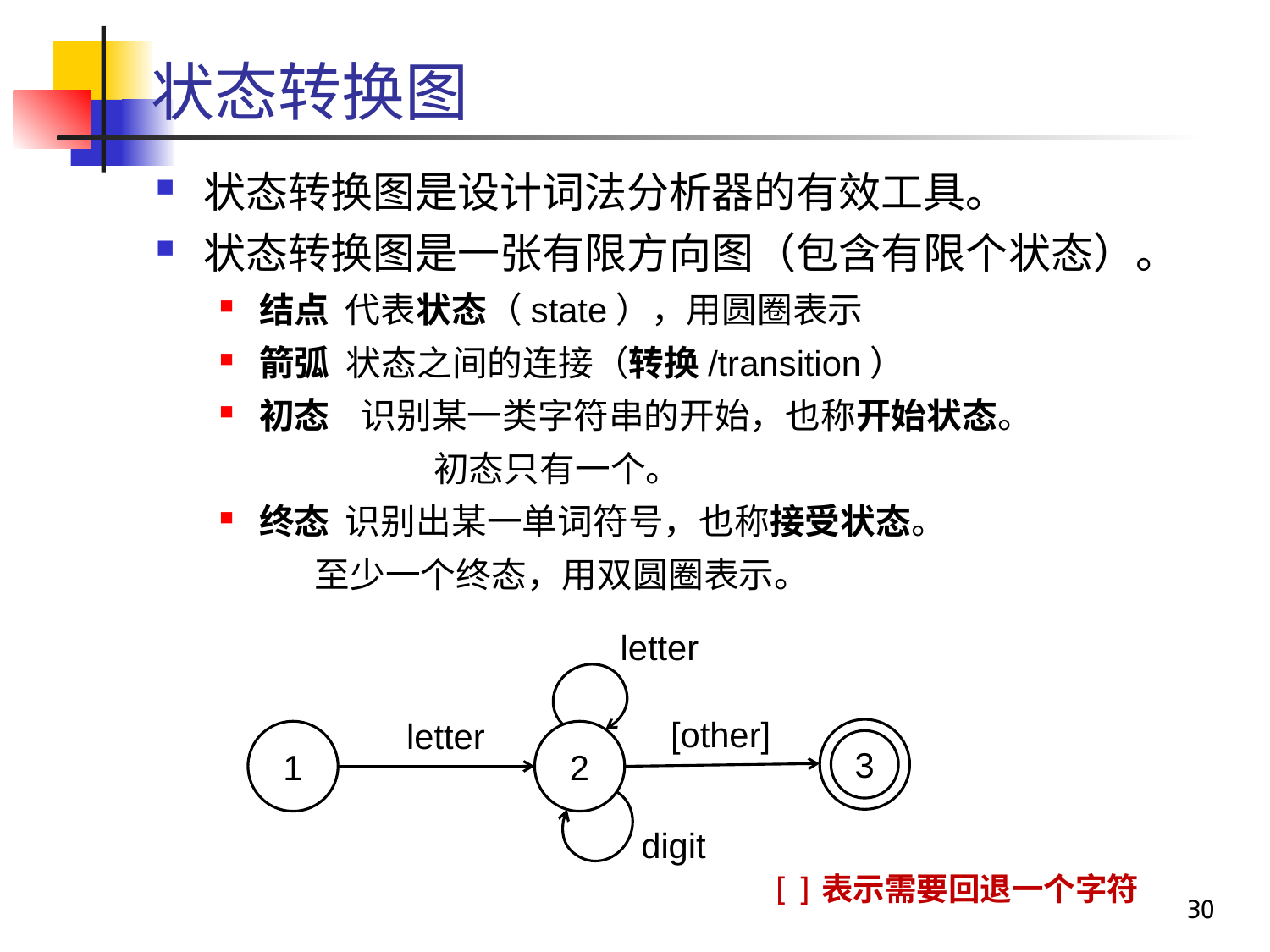

# 状态转换图
状态转换图是设计词法分析器的有效工具。
状态转换图是一张有限方向图（包含有限个状态）。
结点  代表状态（state），用圆圈表示
箭弧  状态之间的连接（转换/transition）
初态    识别某一类字符串的开始，也称开始状态。
		     初态只有一个。
终态  识别出某一单词符号，也称接受状态。
	      至少一个终态，用双圆圈表示。
letter

[other]
letter
3
1
2

digit
[ ]表示需要回退一个字符
30